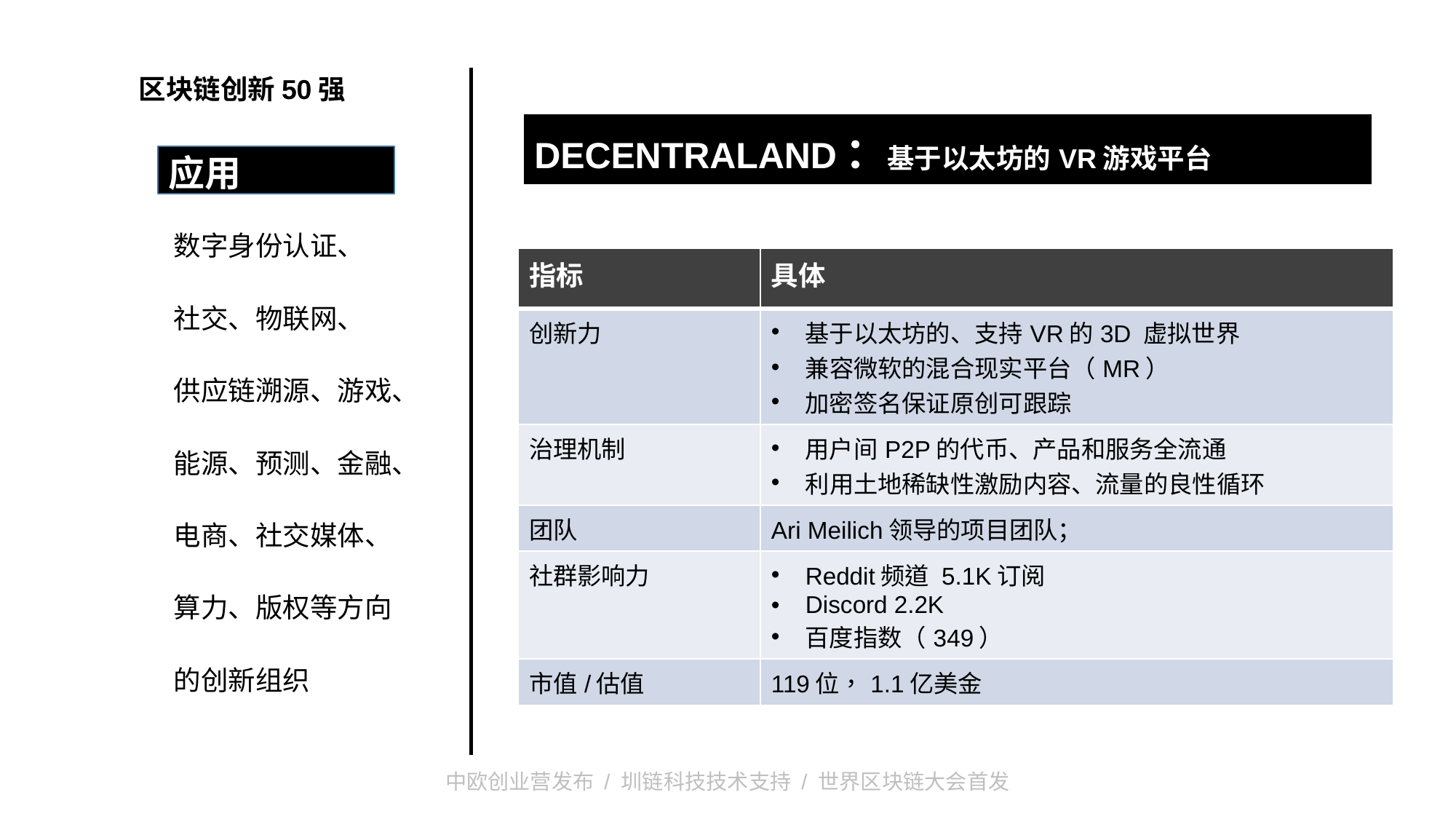

区块链创新50强
| DECENTRALAND：基于以太坊的VR游戏平台 |
| --- |
|  |
应用
数字身份认证、
社交、物联网、
供应链溯源、游戏、
能源、预测、金融、
电商、社交媒体、
算力、版权等方向
的创新组织
| 指标 | 具体 |
| --- | --- |
| 创新力 | 基于以太坊的、支持VR的3D 虚拟世界 兼容微软的混合现实平台（MR） 加密签名保证原创可跟踪 |
| 治理机制 | 用户间P2P的代币、产品和服务全流通 利用土地稀缺性激励内容、流量的良性循环 |
| 团队 | Ari Meilich领导的项目团队； |
| 社群影响力 | Reddit频道 5.1K订阅 Discord 2.2K 百度指数（349） |
| 市值/估值 | 119位，1.1亿美金 |
中欧创业营发布 / 圳链科技技术支持 / 世界区块链大会首发